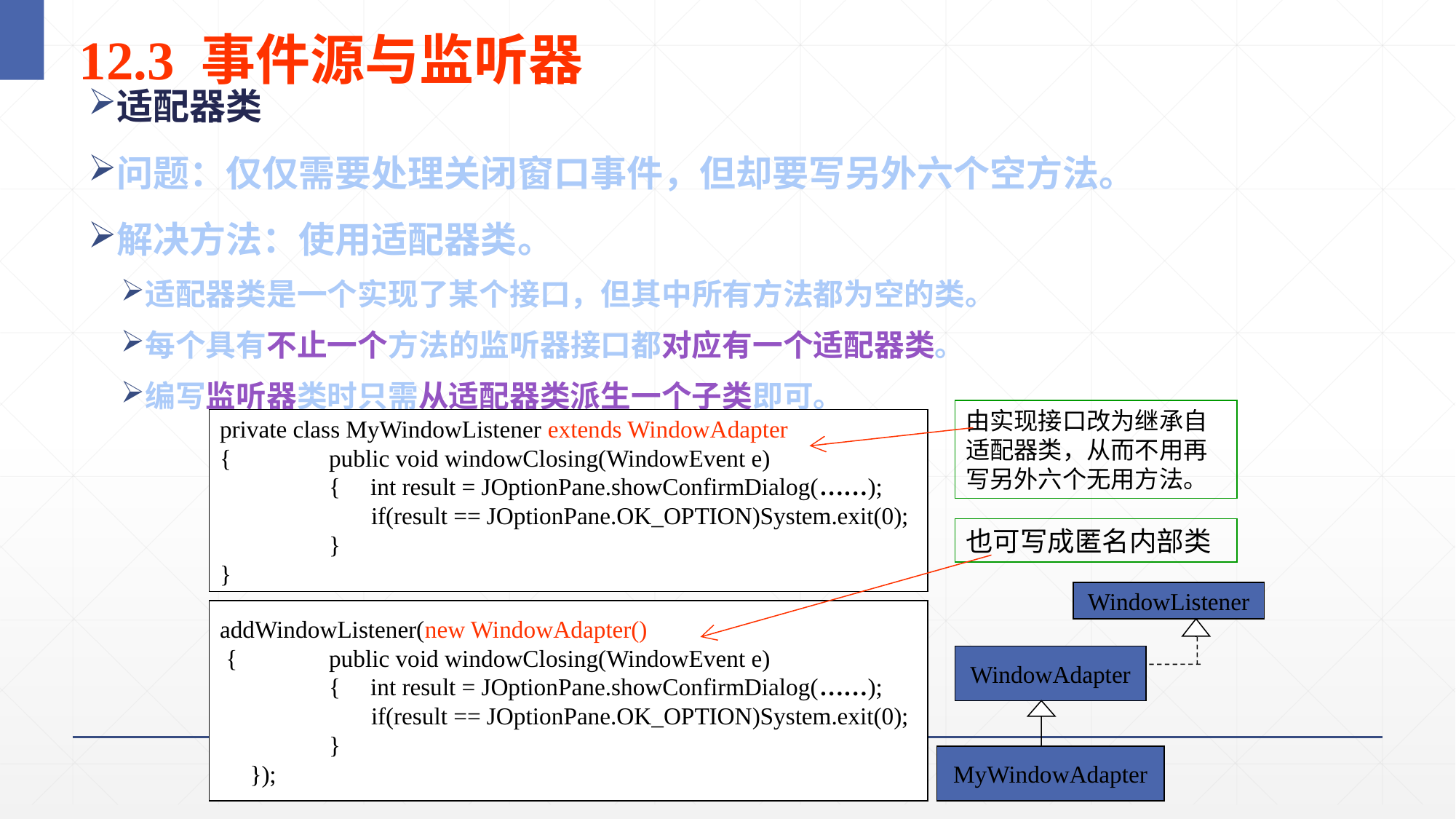

13
# 12.3 事件源与监听器
适配器类
问题：仅仅需要处理关闭窗口事件，但却要写另外六个空方法。
解决方法：使用适配器类。
适配器类是一个实现了某个接口，但其中所有方法都为空的类。
每个具有不止一个方法的监听器接口都对应有一个适配器类。
编写监听器类时只需从适配器类派生一个子类即可。
由实现接口改为继承自适配器类，从而不用再写另外六个无用方法。
private class MyWindowListener extends WindowAdapter
{	public void windowClosing(WindowEvent e)
	{     int result = JOptionPane.showConfirmDialog(……);
	       if(result == JOptionPane.OK_OPTION)System.exit(0);
	}
}

也可写成匿名内部类

WindowListener

WindowAdapter

MyWindowAdapter
addWindowListener(new WindowAdapter()
 {	public void windowClosing(WindowEvent e)
	{     int result = JOptionPane.showConfirmDialog(……);
	       if(result == JOptionPane.OK_OPTION)System.exit(0);
	}
     });